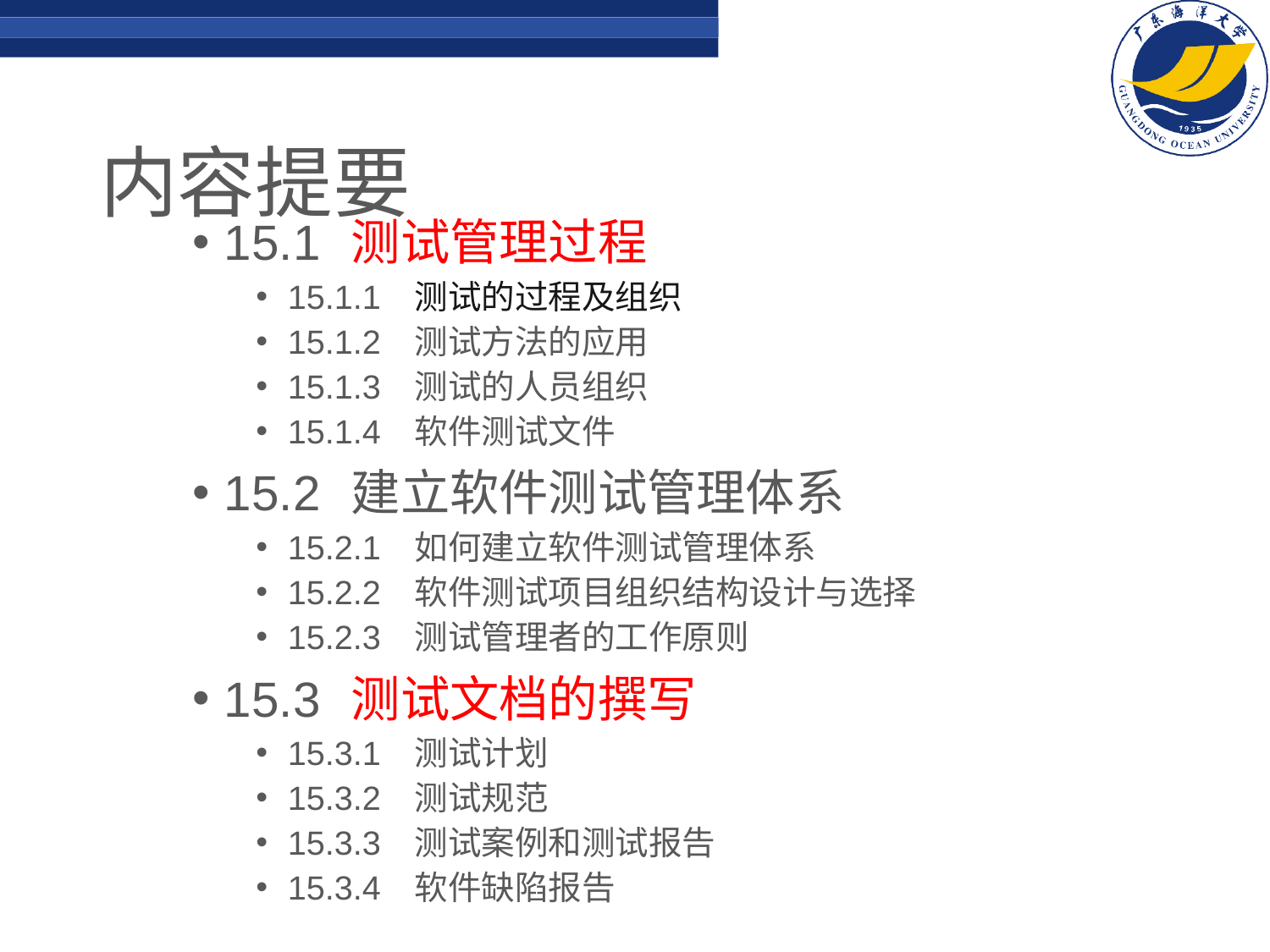

# 内容提要
15.1	测试管理过程
15.1.1	测试的过程及组织
15.1.2	测试方法的应用
15.1.3	测试的人员组织
15.1.4	软件测试文件
15.2	建立软件测试管理体系
15.2.1	如何建立软件测试管理体系
15.2.2	软件测试项目组织结构设计与选择
15.2.3	测试管理者的工作原则
15.3	测试文档的撰写
15.3.1	测试计划
15.3.2	测试规范
15.3.3	测试案例和测试报告
15.3.4	软件缺陷报告
2